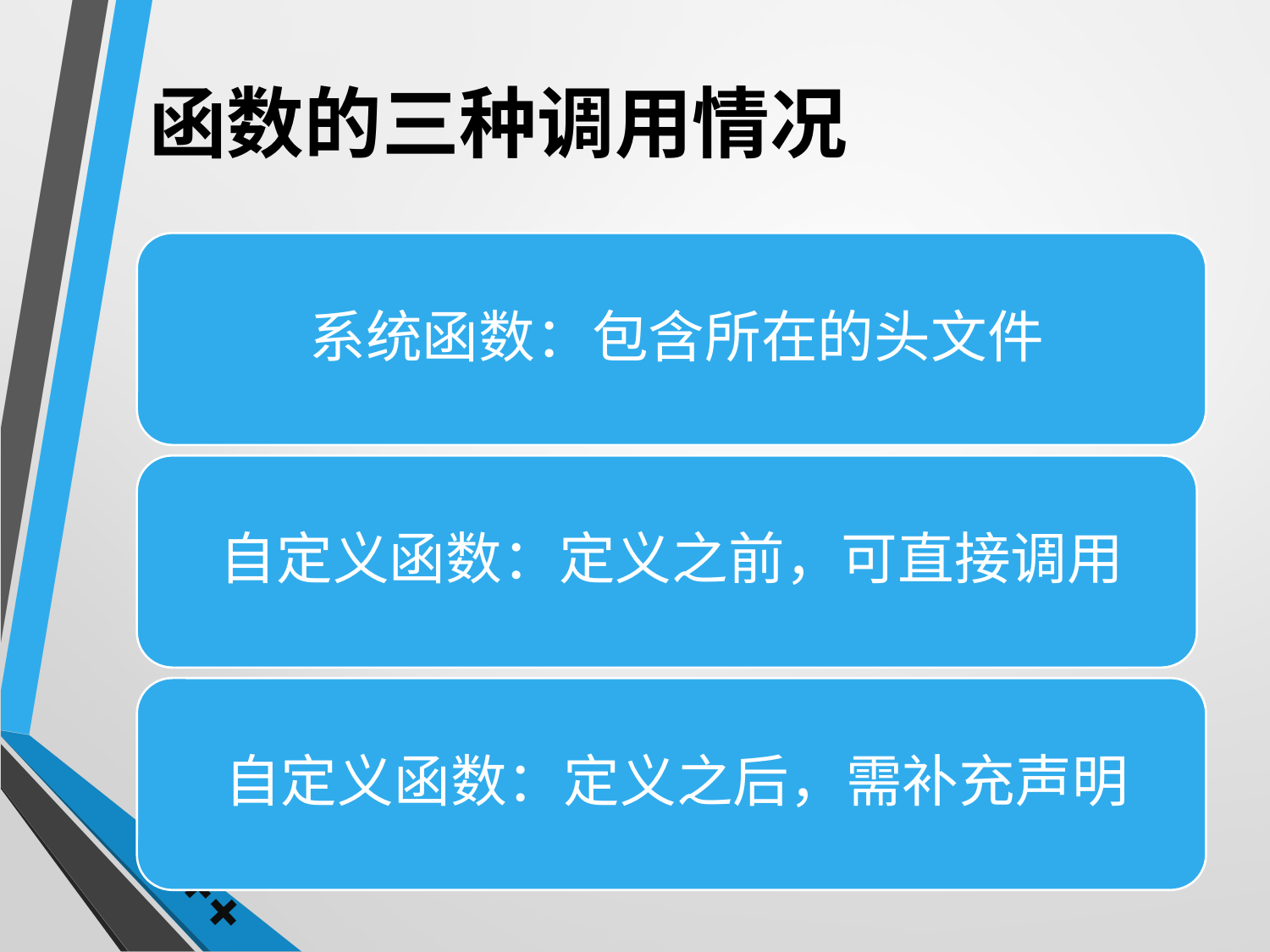

# 函数的三种调用情况
系统函数：包含所在的头文件
自定义函数：定义之前，可直接调用
自定义函数：定义之后，需补充声明